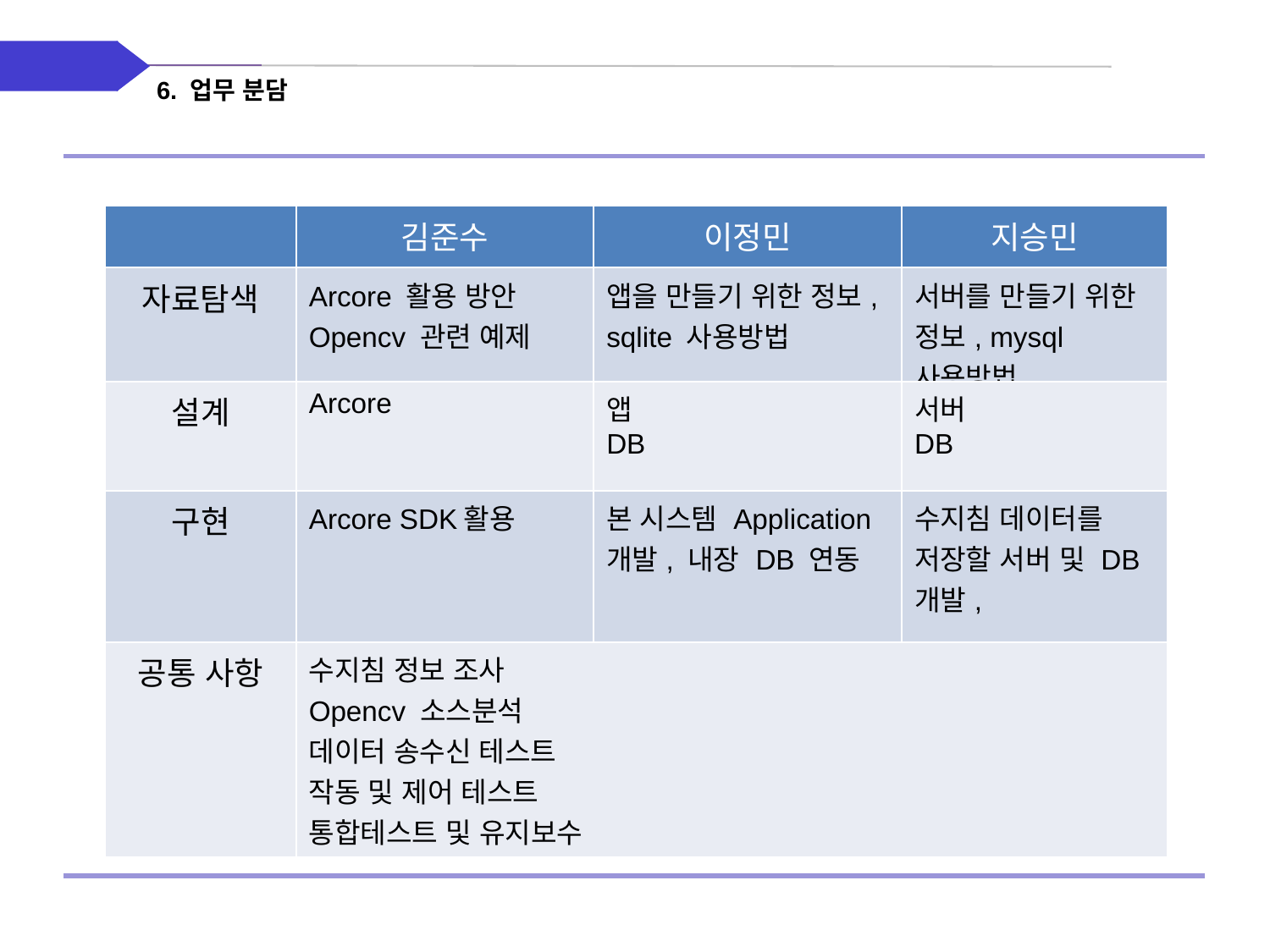

6. 업무 분담
|  | 김준수 | 이정민 | 지승민 |
| --- | --- | --- | --- |
| 자료탐색 | Arcore 활용 방안 Opencv 관련 예제 | 앱을 만들기 위한 정보, sqlite 사용방법 | 서버를 만들기 위한 정보, mysql 사용방법 |
| 설계 | Arcore | 앱 DB | 서버 DB |
| 구현 | Arcore SDK활용 | 본 시스템 Application 개발, 내장 DB 연동 | 수지침 데이터를 저장할 서버 및 DB 개발, |
| 공통 사항 | 수지침 정보 조사 Opencv 소스분석 데이터 송수신 테스트 작동 및 제어 테스트 통합테스트 및 유지보수 |  |  |